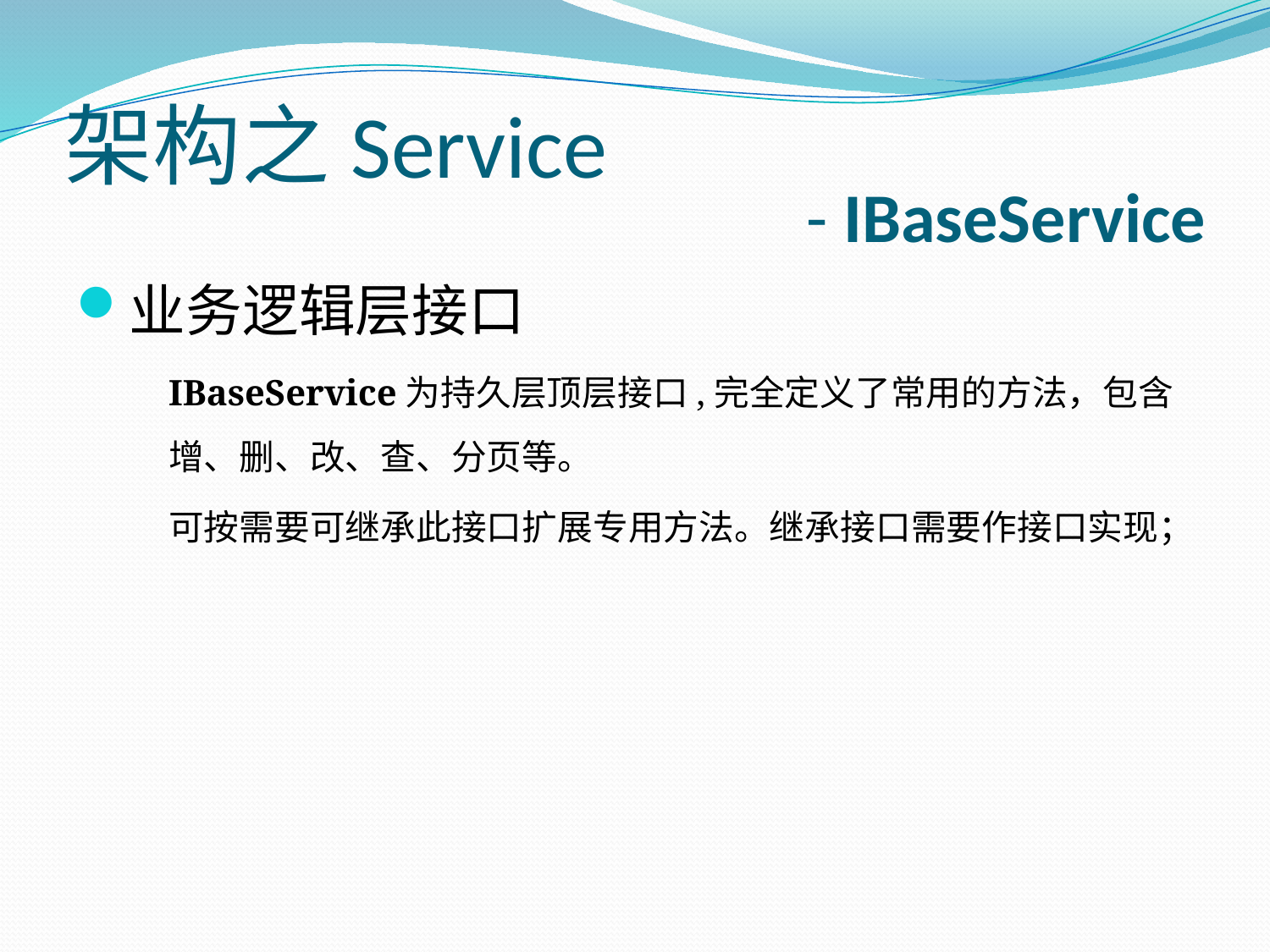

架构之Service
- IBaseService
业务逻辑层接口
IBaseService为持久层顶层接口,完全定义了常用的方法，包含增、删、改、查、分页等。
可按需要可继承此接口扩展专用方法。继承接口需要作接口实现；